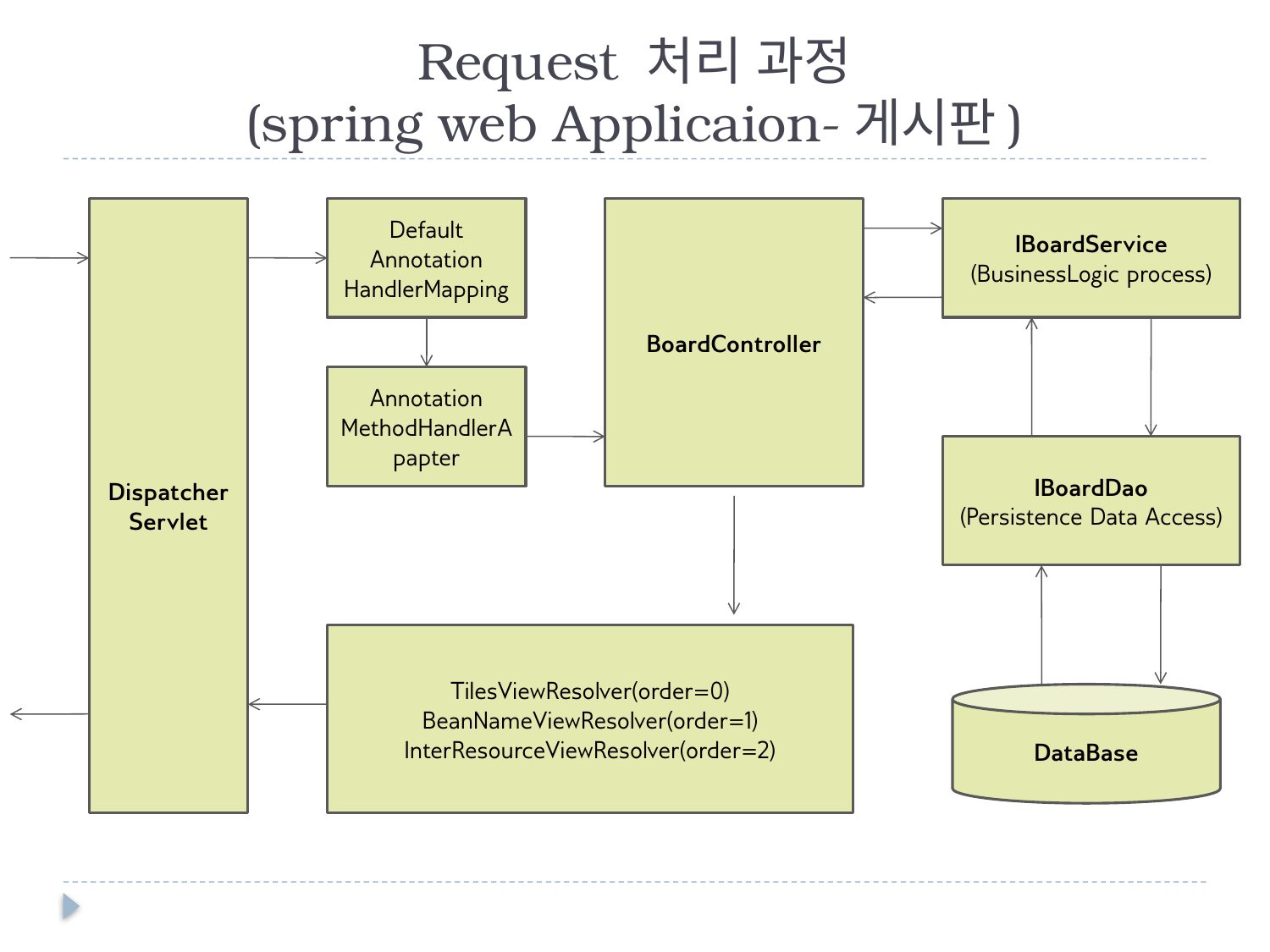

# Request 처리 과정 (spring web Applicaion-게시판)
Dispatcher
Servlet
Default
Annotation
HandlerMapping
BoardController
IBoardService
(BusinessLogic process)
Annotation
MethodHandlerApapter
IBoardDao
(Persistence Data Access)
TilesViewResolver(order=0)
BeanNameViewResolver(order=1)
InterResourceViewResolver(order=2)
DataBase